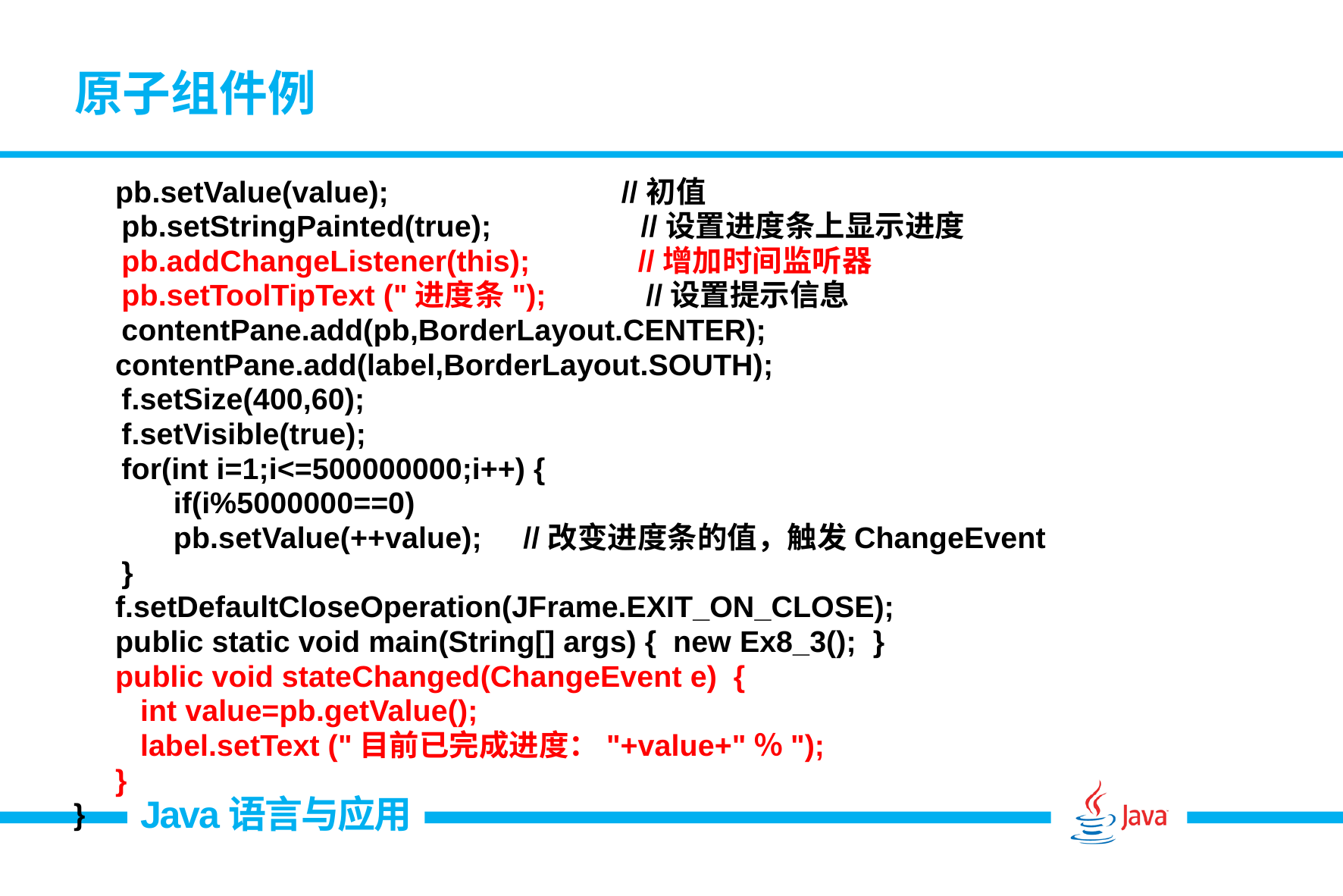

# 原子组件例
     pb.setValue(value);                            //初值
	pb.setStringPainted(true);                  //设置进度条上显示进度
	pb.addChangeListener(this);             //增加时间监听器
	pb.setToolTipText ("进度条");            //设置提示信息
	contentPane.add(pb,BorderLayout.CENTER);
     contentPane.add(label,BorderLayout.SOUTH);
	f.setSize(400,60);
	f.setVisible(true);
	for(int i=1;i<=500000000;i++) {
            if(i%5000000==0)
            pb.setValue(++value);     //改变进度条的值，触发ChangeEvent
	}
     f.setDefaultCloseOperation(JFrame.EXIT_ON_CLOSE);
     public static void main(String[] args) {  new Ex8_3();  }
     public void stateChanged(ChangeEvent e)  {
        int value=pb.getValue();
        label.setText ("目前已完成进度："+value+"％");
     }
}